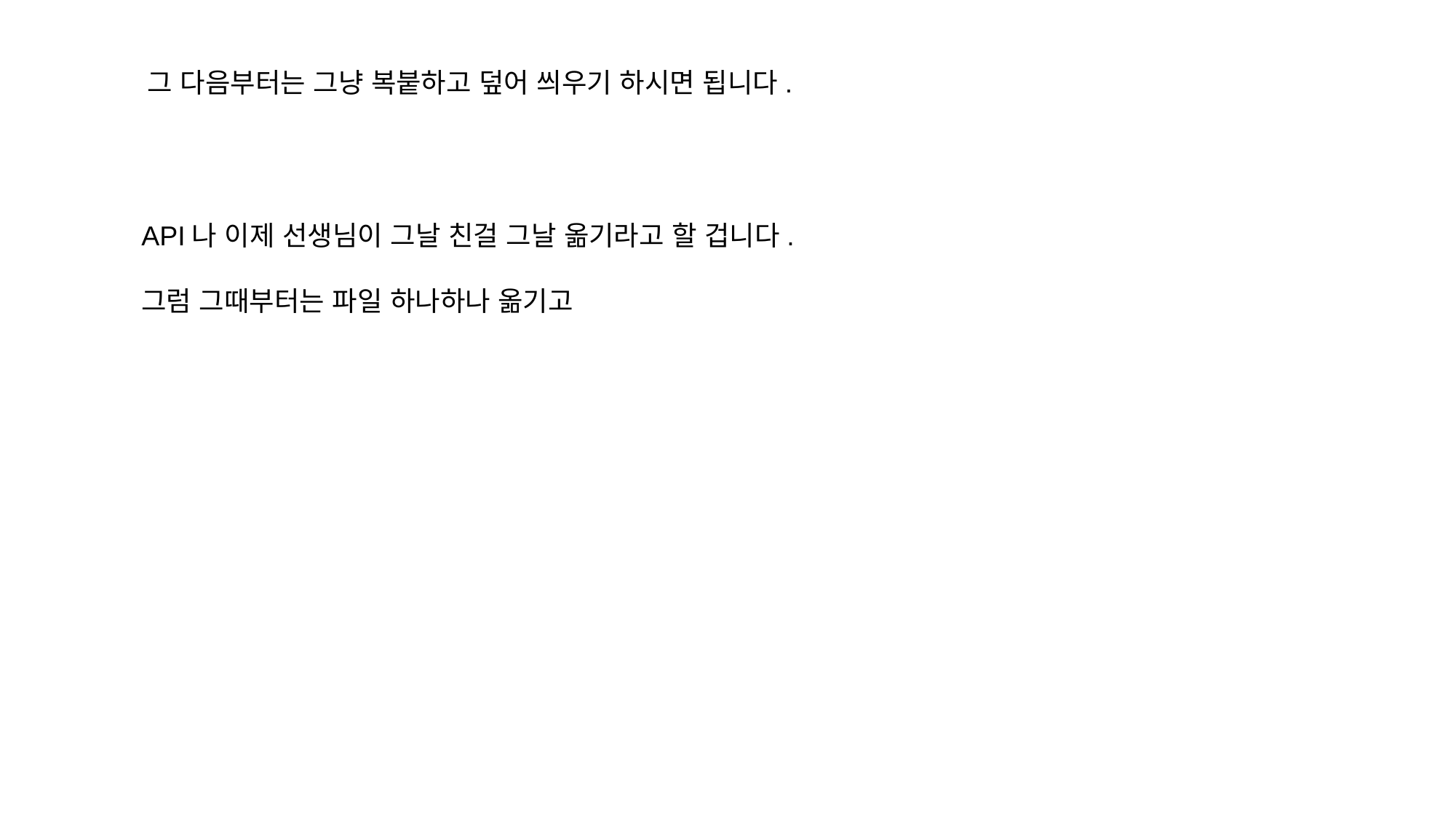

그 다음부터는 그냥 복붙하고 덮어 씌우기 하시면 됩니다.
API나 이제 선생님이 그날 친걸 그날 옮기라고 할 겁니다.

그럼 그때부터는 파일 하나하나 옮기고